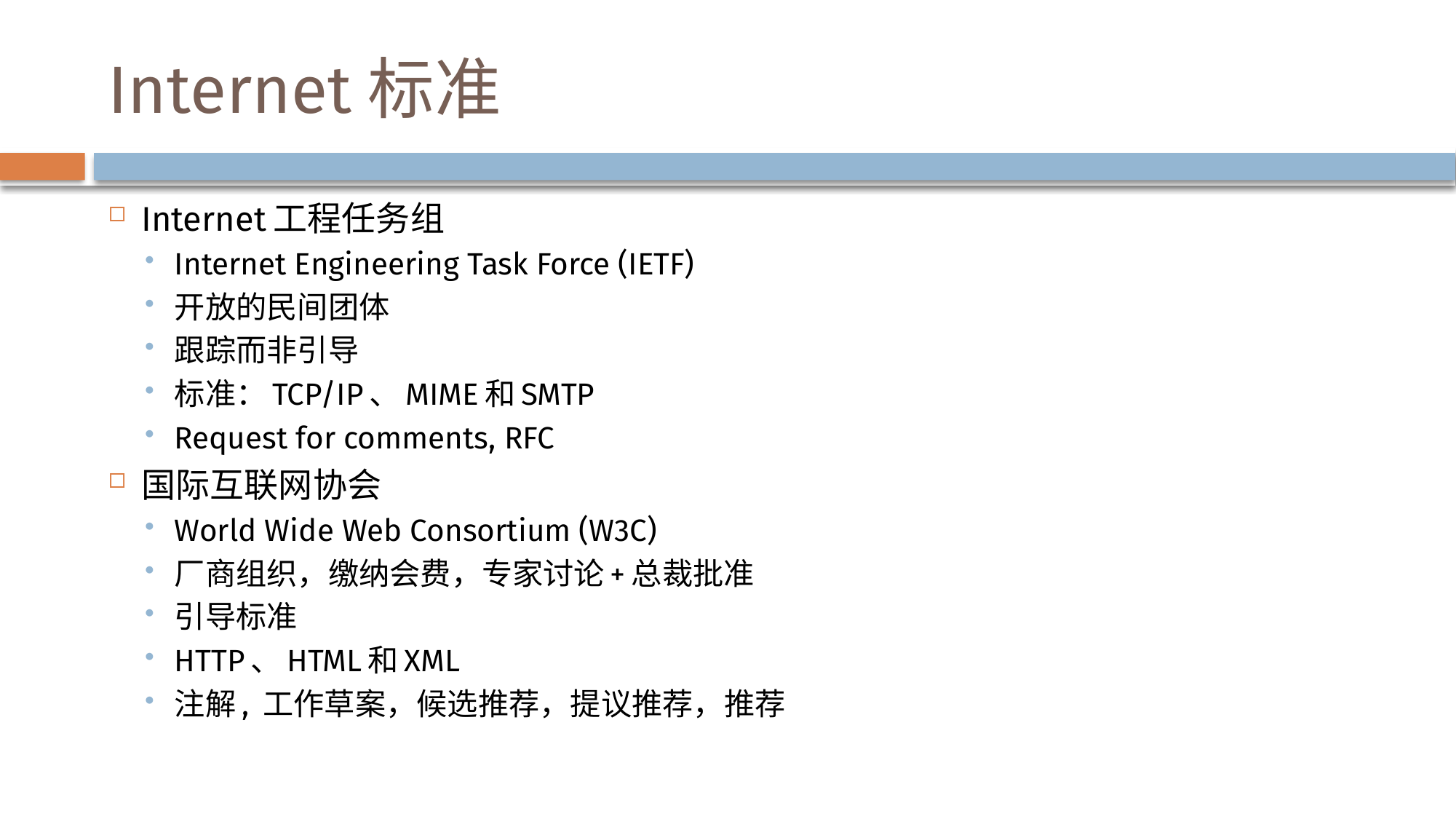

# Internet标准
Internet工程任务组
Internet Engineering Task Force (IETF)
开放的民间团体
跟踪而非引导
标准：TCP/IP、MIME和SMTP
Request for comments, RFC
国际互联网协会
World Wide Web Consortium (W3C)
厂商组织，缴纳会费，专家讨论+总裁批准
引导标准
HTTP、HTML和XML
注解, 工作草案，候选推荐，提议推荐，推荐